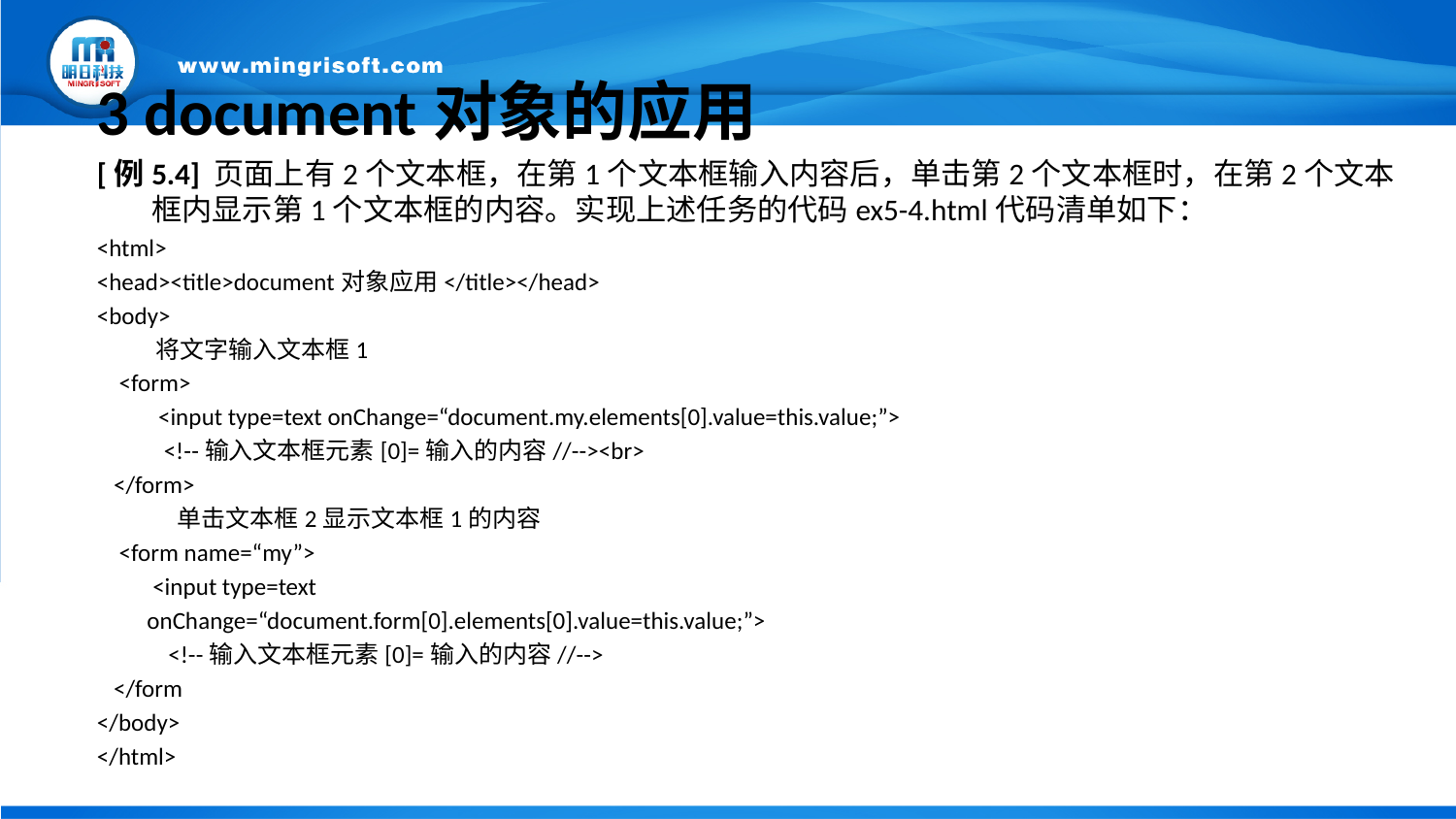

3 document对象的应用
[例5.4] 页面上有2个文本框，在第1个文本框输入内容后，单击第2个文本框时，在第2个文本框内显示第1个文本框的内容。实现上述任务的代码ex5-4.html代码清单如下：
<html>
<head><title>document对象应用</title></head>
<body>
          将文字输入文本框1
    <form>
           <input type=text onChange=“document.my.elements[0].value=this.value;”>
            <!--输入文本框元素[0]=输入的内容//--><br>
   </form>
              单击文本框2显示文本框1的内容
    <form name=“my”>
          <input type=text
         onChange=“document.form[0].elements[0].value=this.value;”>
	   <!--输入文本框元素[0]=输入的内容//-->
   </form
</body>
</html>